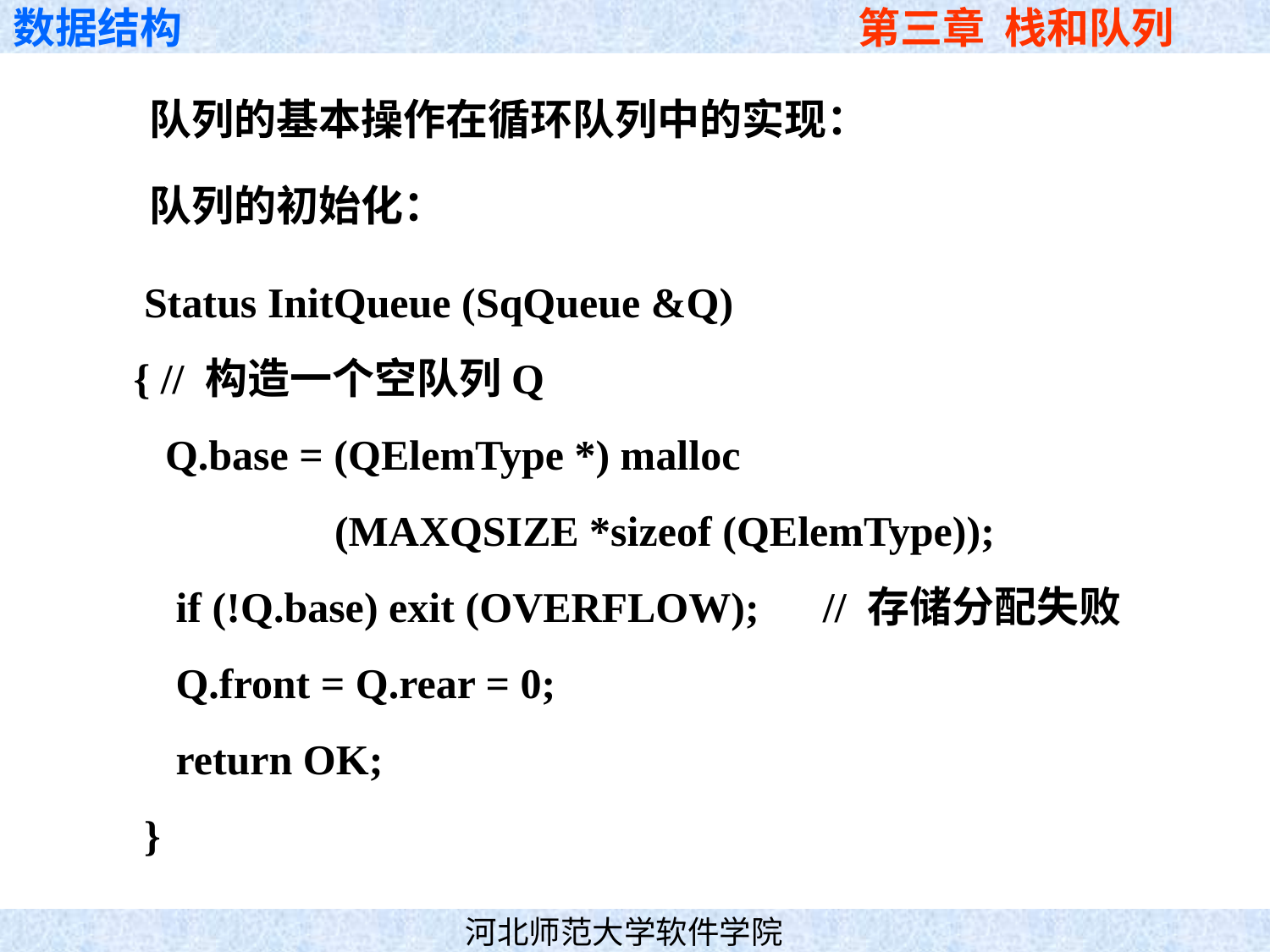

队列的基本操作在循环队列中的实现：
队列的初始化：
 Status InitQueue (SqQueue &Q)
{ // 构造一个空队列Q
   Q.base = (QElemType *) malloc
                   (MAXQSIZE *sizeof (QElemType));
    if (!Q.base) exit (OVERFLOW);      // 存储分配失败
    Q.front = Q.rear = 0;
    return OK;
 }